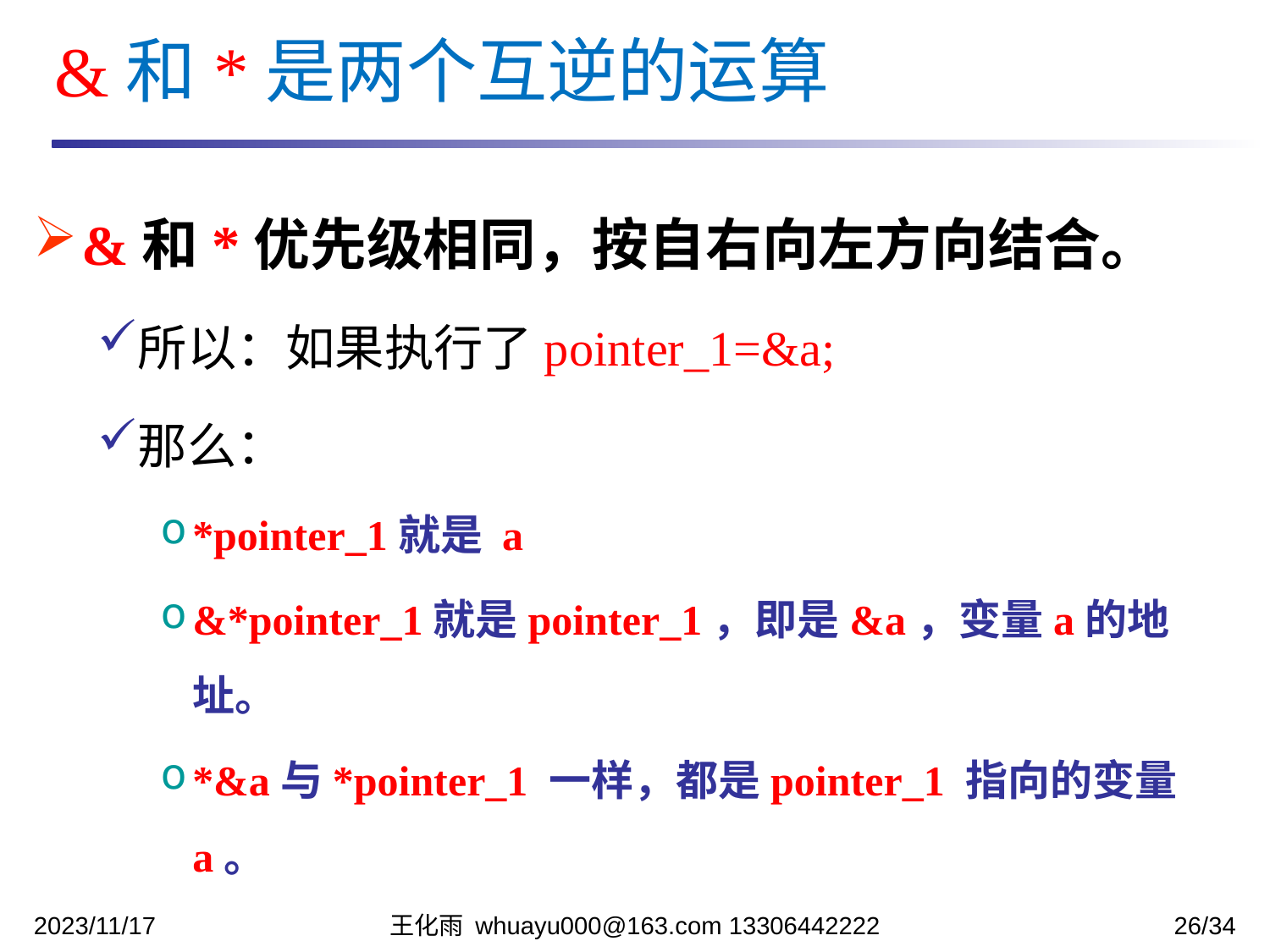

&和*是两个互逆的运算
&和*优先级相同，按自右向左方向结合。
所以：如果执行了pointer_1=&a;
那么：
*pointer_1就是 a
&*pointer_1就是pointer_1，即是&a，变量a的地址。
*&a与*pointer_1 一样，都是pointer_1 指向的变量a。
2023/11/17
王化雨 whuayu000@163.com 13306442222
26/34